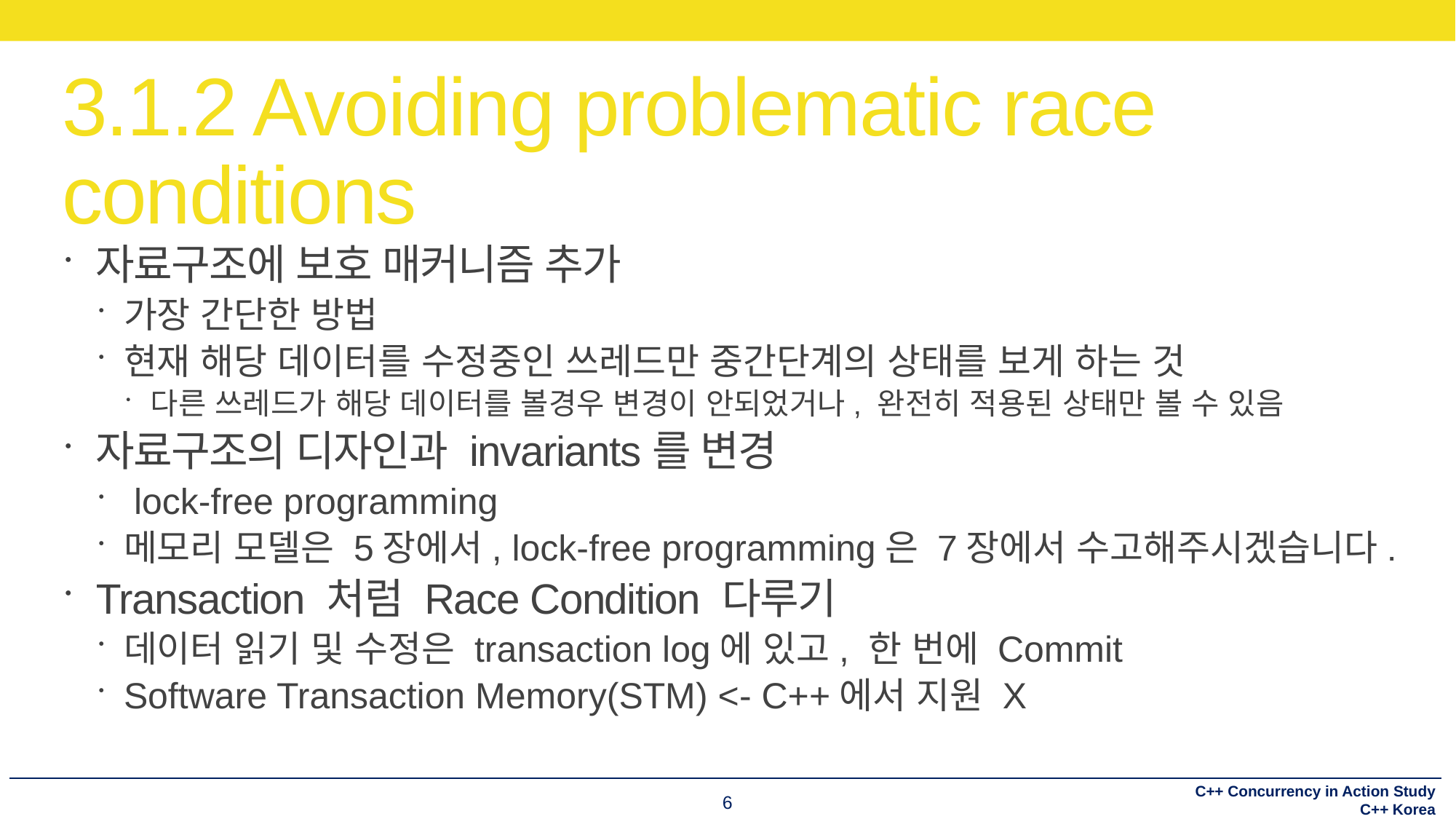

# 3.1.2 Avoiding problematic race conditions
자료구조에 보호 매커니즘 추가
가장 간단한 방법
현재 해당 데이터를 수정중인 쓰레드만 중간단계의 상태를 보게 하는 것
다른 쓰레드가 해당 데이터를 볼경우 변경이 안되었거나, 완전히 적용된 상태만 볼 수 있음
자료구조의 디자인과 invariants를 변경
 lock-free programming
메모리 모델은 5장에서, lock-free programming은 7장에서 수고해주시겠습니다.
Transaction 처럼 Race Condition 다루기
데이터 읽기 및 수정은 transaction log에 있고, 한 번에 Commit
Software Transaction Memory(STM) <- C++에서 지원 X
6